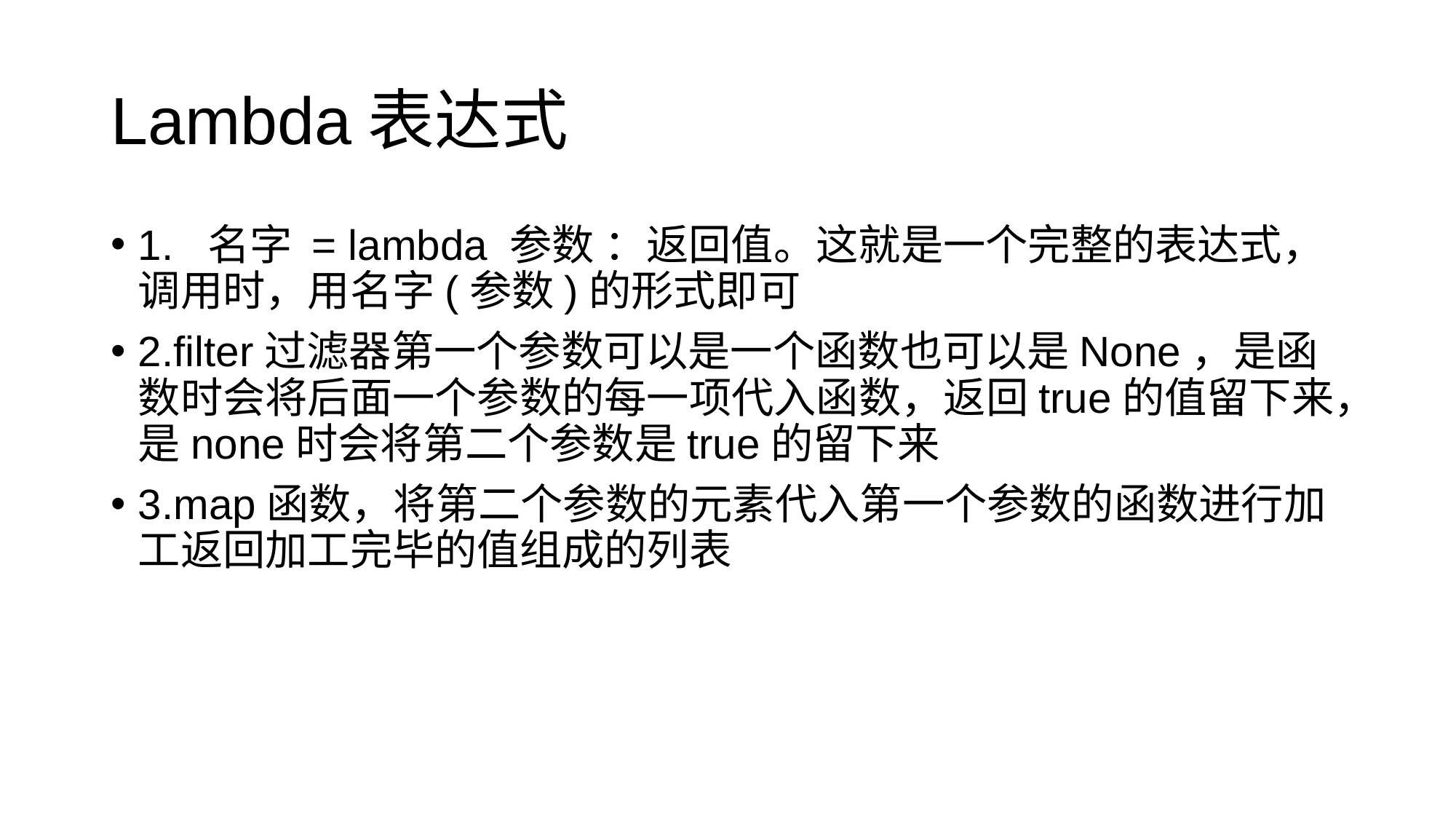

# Lambda表达式
1.  名字 = lambda 参数 ：返回值。这就是一个完整的表达式，调用时，用名字(参数)的形式即可
2.filter过滤器第一个参数可以是一个函数也可以是None，是函数时会将后面一个参数的每一项代入函数，返回true的值留下来，是none时会将第二个参数是true的留下来
3.map函数，将第二个参数的元素代入第一个参数的函数进行加工返回加工完毕的值组成的列表